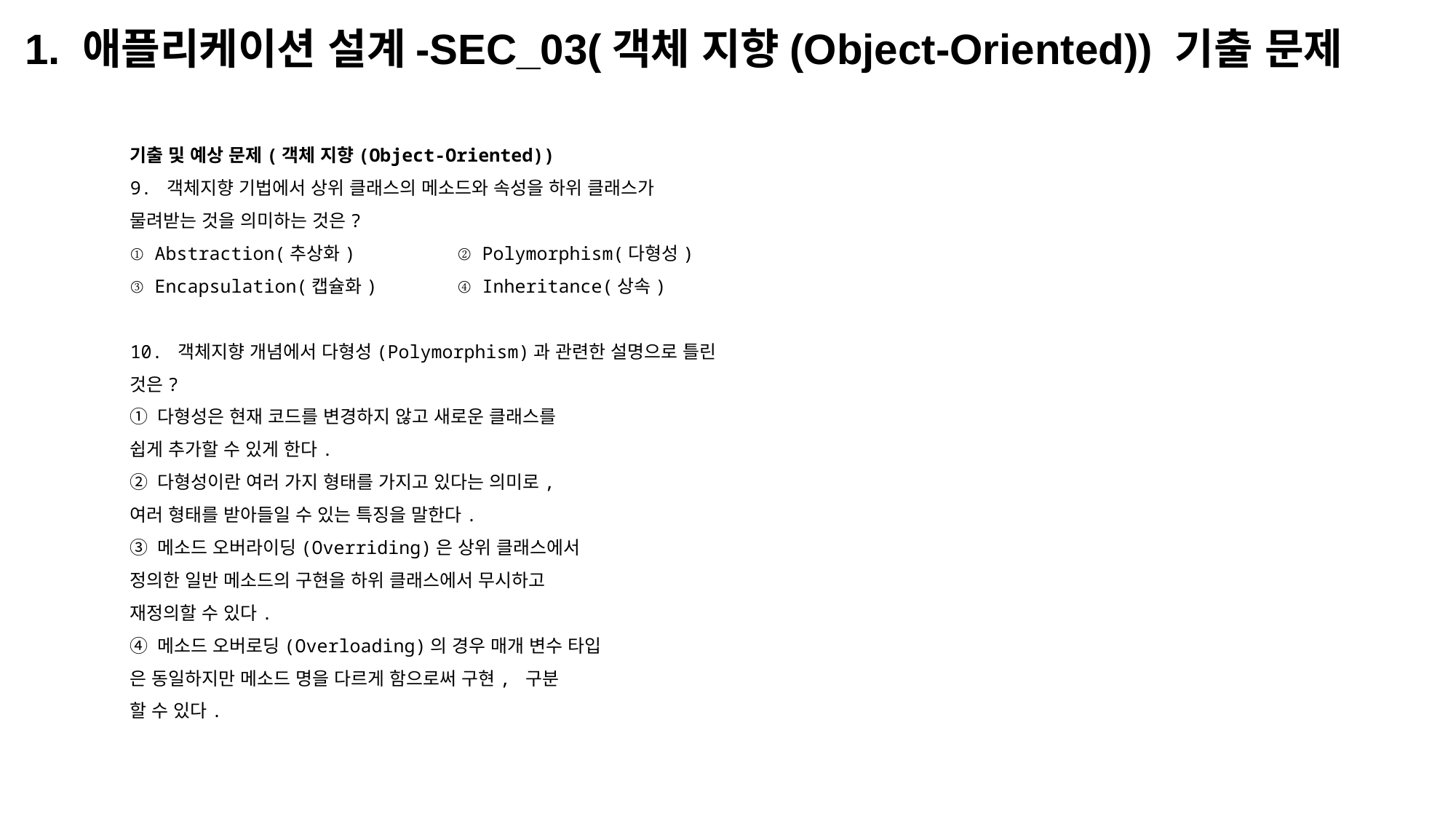

# 1. 애플리케이션 설계-SEC_03(객체 지향(Object-Oriented)) 기출 문제
기출 및 예상 문제(객체 지향(Object-Oriented))
9. 객체지향 기법에서 상위 클래스의 메소드와 속성을 하위 클래스가 물려받는 것을 의미하는 것은?
① Abstraction(추상화)	② Polymorphism(다형성)
③ Encapsulation(캡슐화)	④ Inheritance(상속)

10. 객체지향 개념에서 다형성(Polymorphism)과 관련한 설명으로 틀린 것은?
① 다형성은 현재 코드를 변경하지 않고 새로운 클래스를
쉽게 추가할 수 있게 한다.
② 다형성이란 여러 가지 형태를 가지고 있다는 의미로,
여러 형태를 받아들일 수 있는 특징을 말한다.
③ 메소드 오버라이딩(Overriding)은 상위 클래스에서
정의한 일반 메소드의 구현을 하위 클래스에서 무시하고
재정의할 수 있다.
④ 메소드 오버로딩(Overloading)의 경우 매개 변수 타입
은 동일하지만 메소드 명을 다르게 함으로써 구현, 구분
할 수 있다.